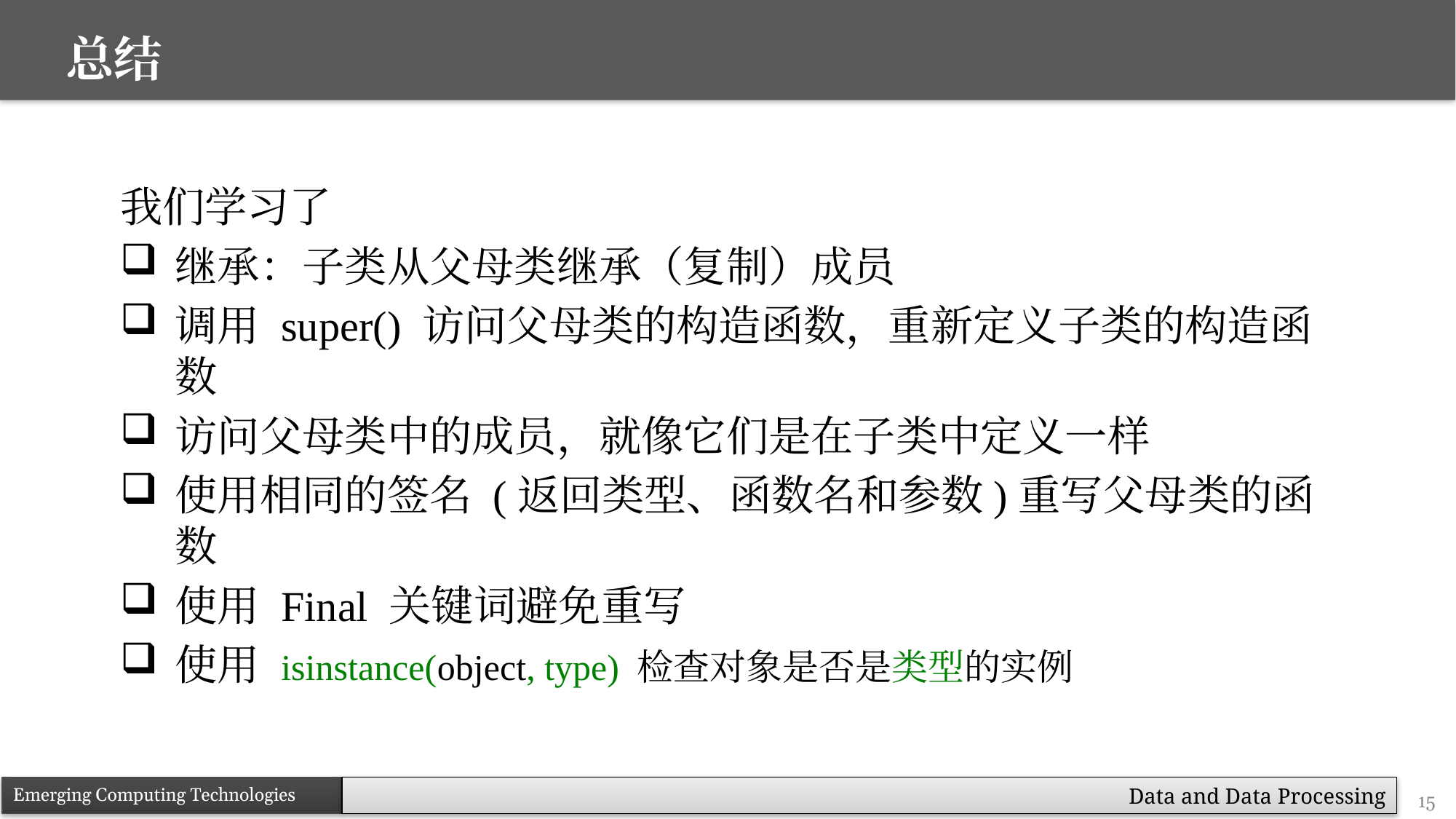

# 总结
我们学习了
继承：子类从父母类继承（复制）成员
调用 super() 访问父母类的构造函数，重新定义子类的构造函数
访问父母类中的成员，就像它们是在子类中定义一样
使用相同的签名 (返回类型、函数名和参数)重写父母类的函数
使用 Final 关键词避免重写
使用 isinstance(object, type) 检查对象是否是类型的实例
15